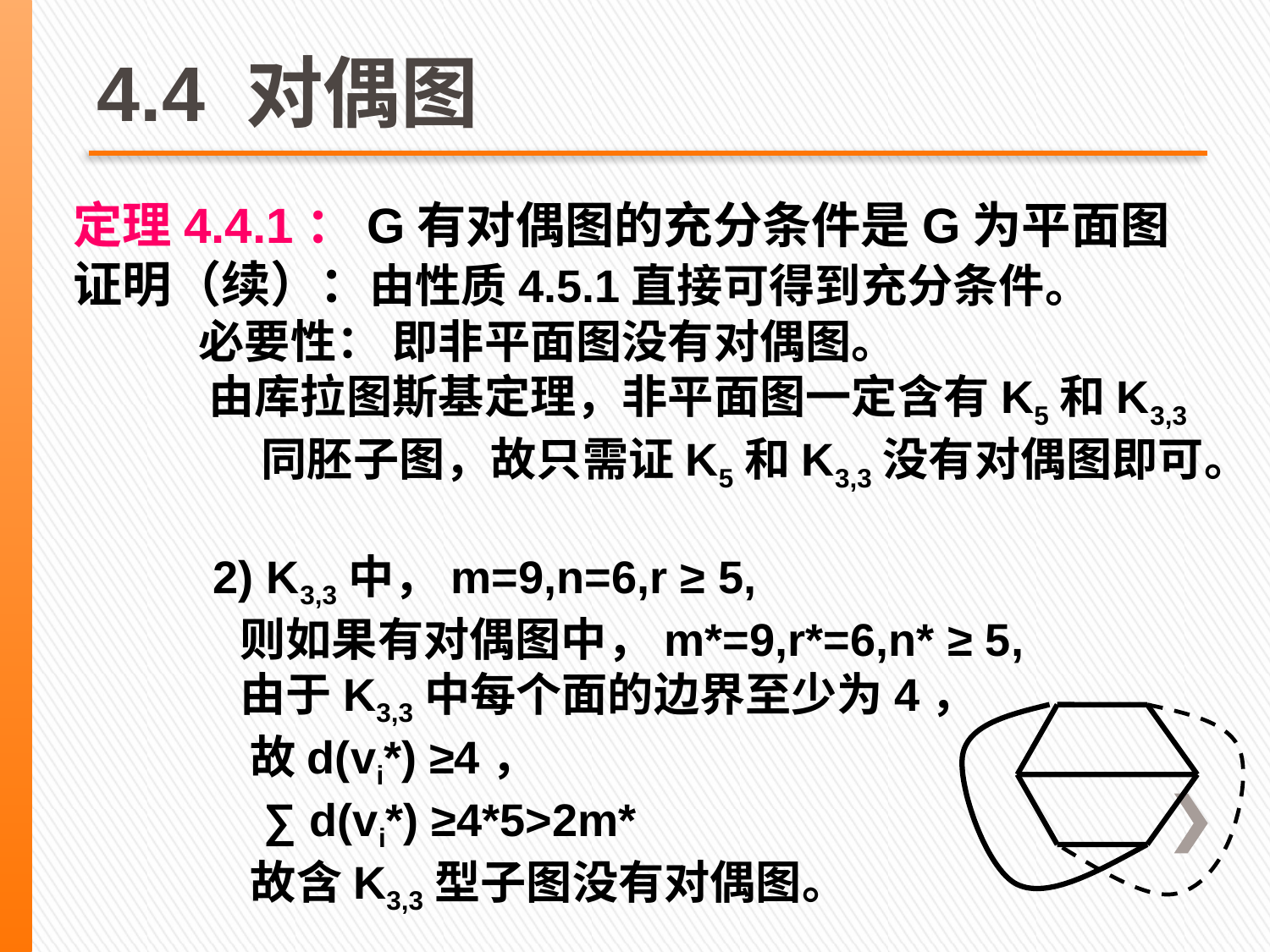

# 4.4 对偶图
定理4.4.1：G有对偶图的充分条件是G为平面图
证明（续）：由性质4.5.1直接可得到充分条件。
           必要性： 即非平面图没有对偶图。
            由库拉图斯基定理，非平面图一定含有K5和K3,3同胚子图，故只需证K5和K3,3没有对偶图即可。

           2) K3,3中，m=9,n=6,r ≥ 5,
               则如果有对偶图中，m*=9,r*=6,n* ≥ 5,
               由于K3,3中每个面的边界至少为4，
                故d(vi*) ≥4，
               ∑ d(vi*) ≥4*5>2m*
                故含K3,3型子图没有对偶图。